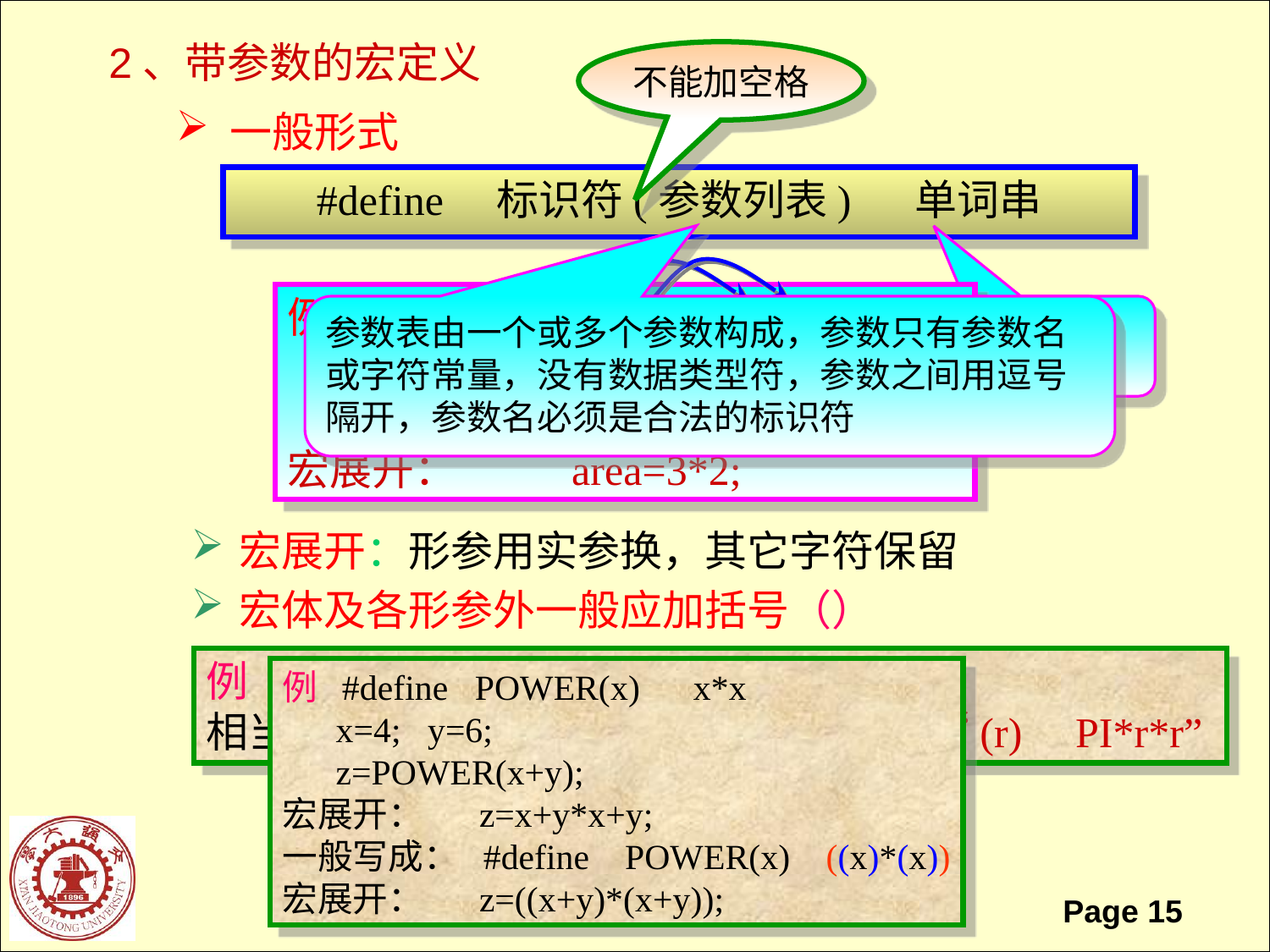

2、带参数的宏定义
不能加空格
 一般形式
#define    标识符(参数列表)     单词串

例：  #define    S(a, b)    a*b
          ………..
          area = S(3, 2);
宏展开：           area=3*2;
参数表由一个或多个参数构成，参数只有参数名或字符常量，没有数据类型符，参数之间用逗号隔开，参数名必须是合法的标识符
通常会引用宏的参数

宏展开：形参用实参换，其它字符保留
宏体及各形参外一般应加括号（）
例  #define   S   (r)    PI*r*r
相当于定义了不带参宏S，代表字符串“(r)     PI*r*r”
例  #define   POWER(x)      x*x
      x=4;   y=6;
      z=POWER(x+y);
宏展开：      z=x+y*x+y;
一般写成：  #define    POWER(x)    ((x)*(x))
宏展开：      z=((x+y)*(x+y));